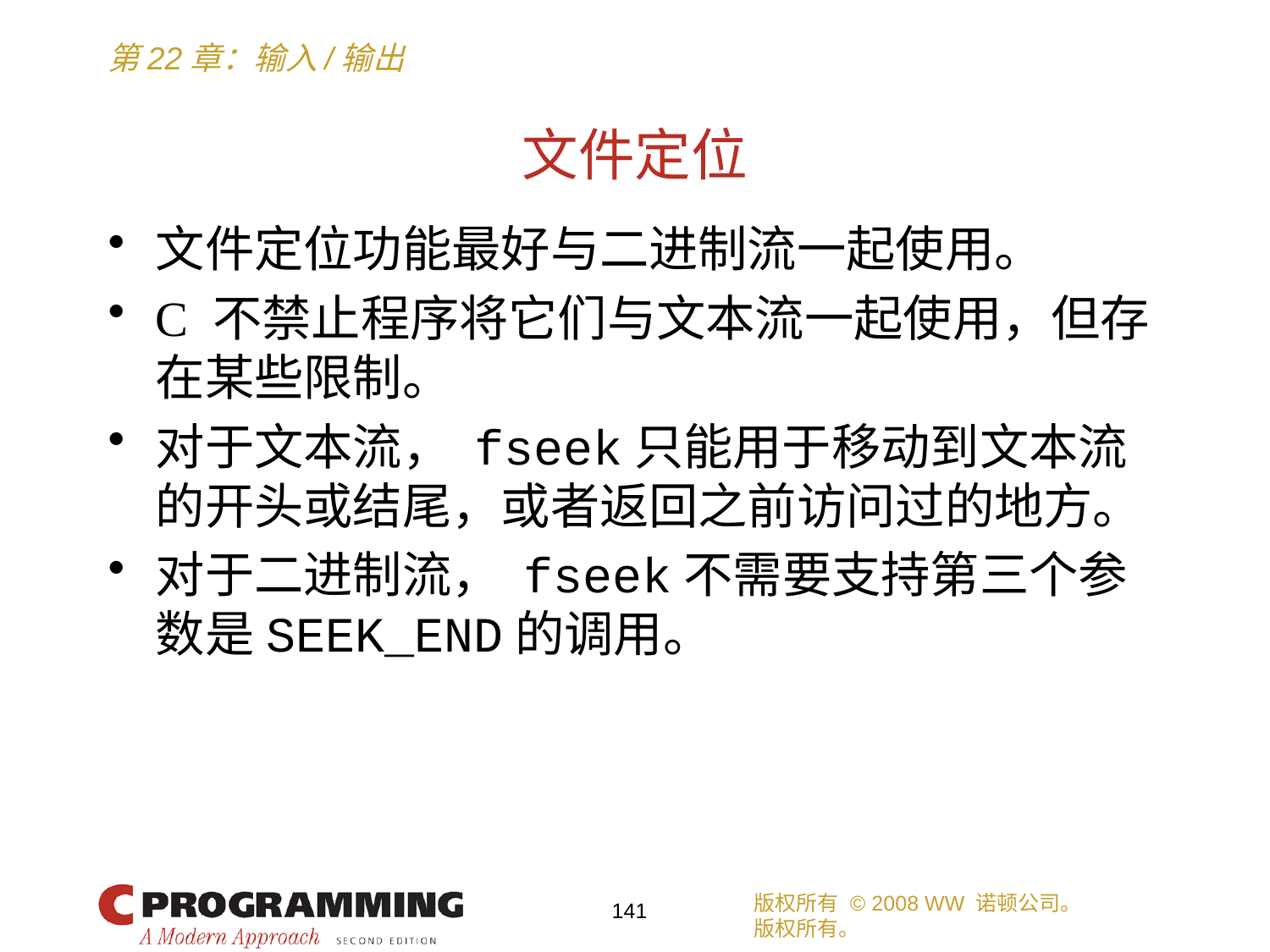

# 文件定位
文件定位功能最好与二进制流一起使用。
C 不禁止程序将它们与文本流一起使用，但存在某些限制。
对于文本流， fseek只能用于移动到文本流的开头或结尾，或者返回之前访问过的地方。
对于二进制流， fseek不需要支持第三个参数是SEEK_END的调用。
版权所有 © 2008 WW 诺顿公司。
版权所有。
141